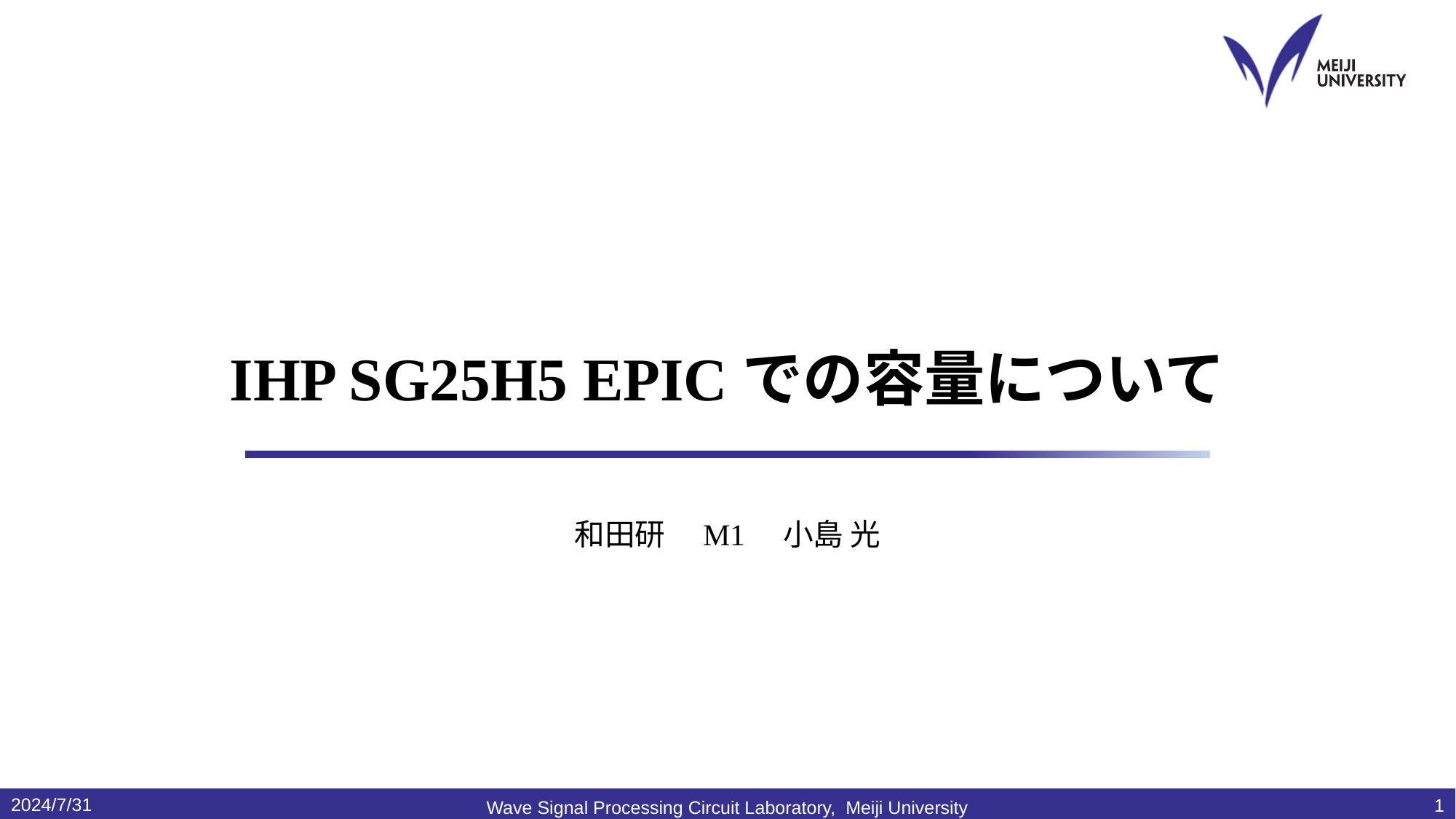

# IHP SG25H5 EPICでの容量について
和田研　M1　小島 光
2024/7/31
1
Wave Signal Processing Circuit Laboratory,  Meiji University